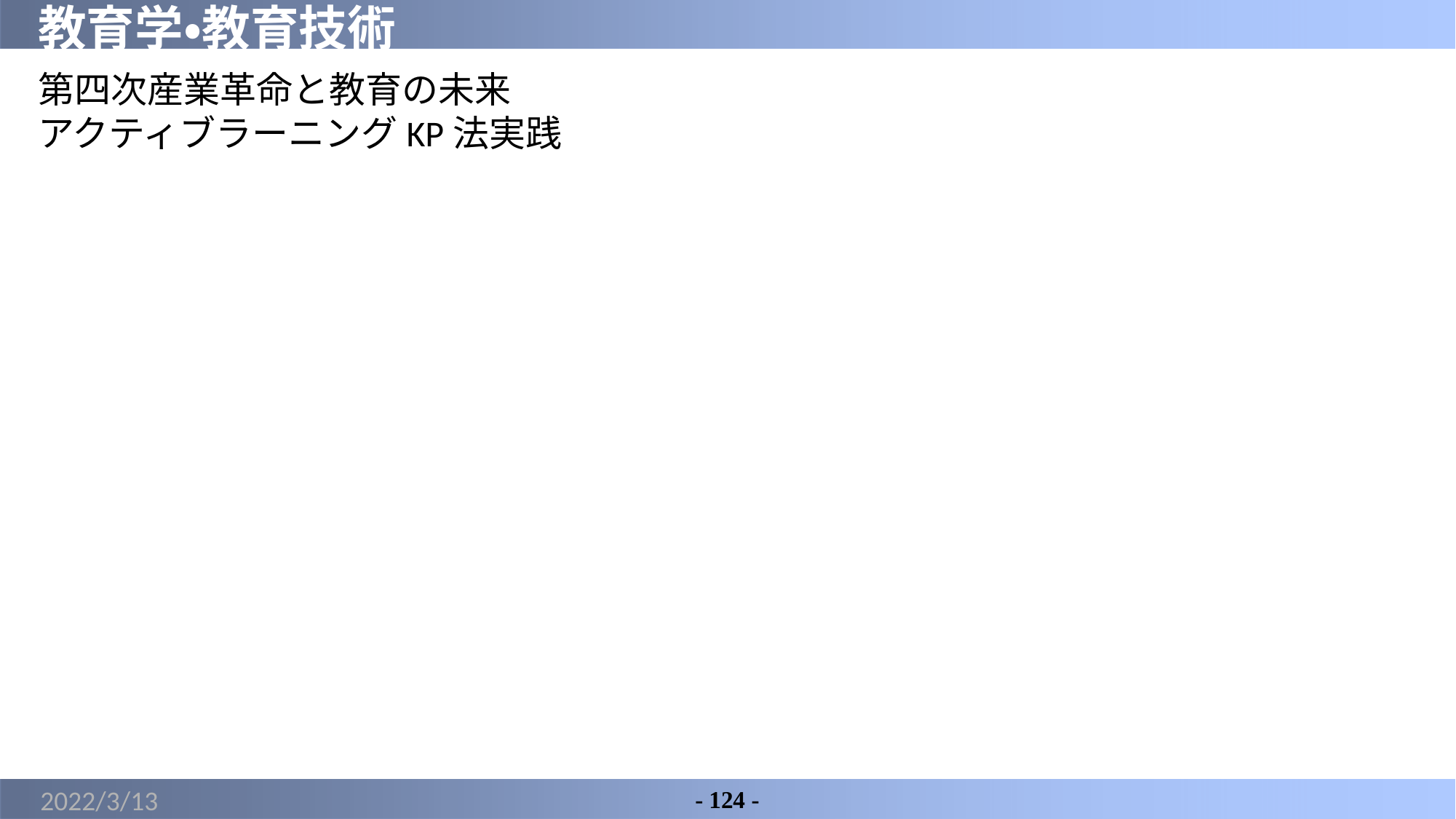

# 教育学・教育技術
第四次産業革命と教育の未来
アクティブラーニングKP法実践
2022/3/13
- 124 -